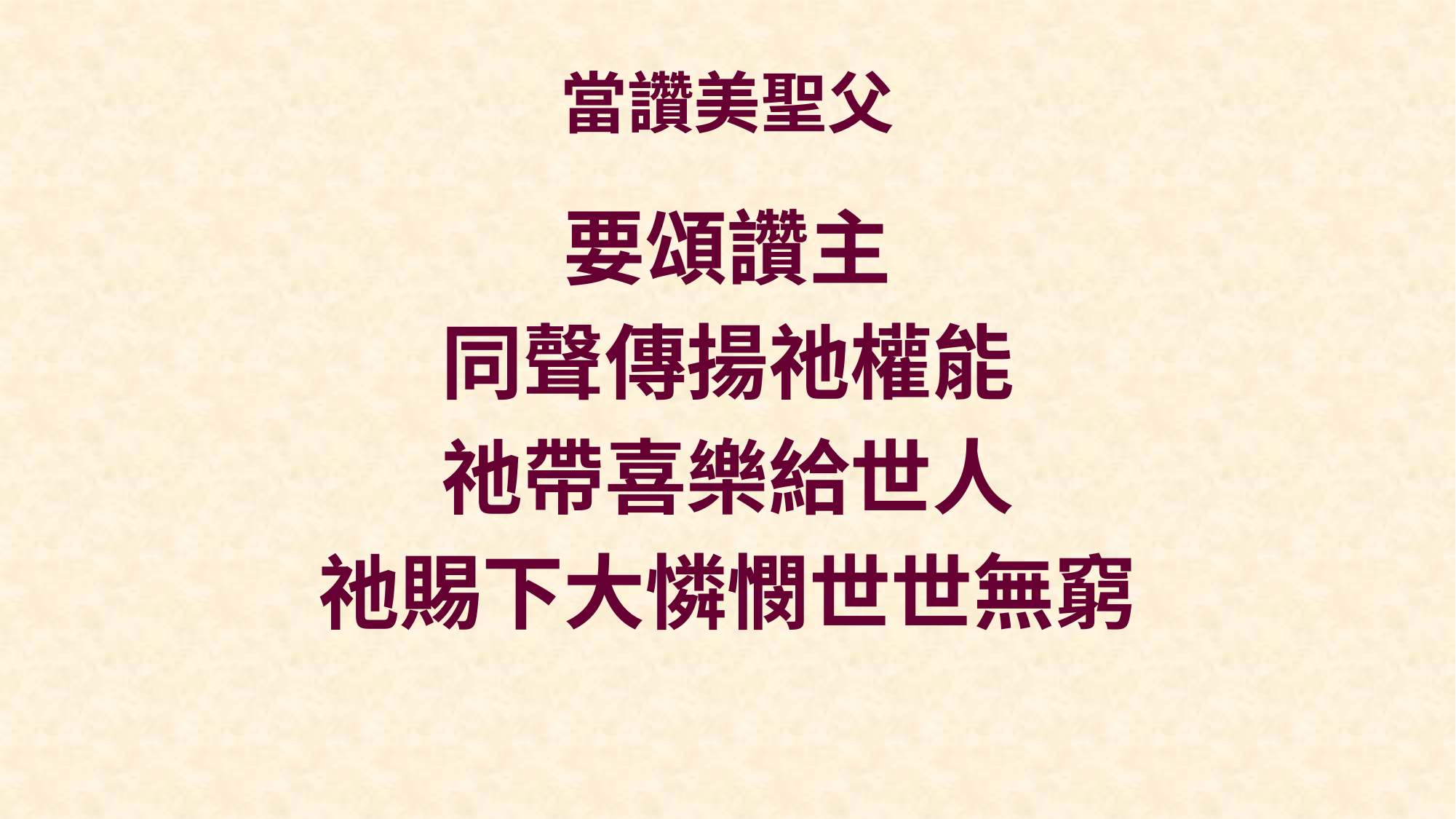

# 當讚美聖父
要頌讚主
同聲傳揚祂權能
祂帶喜樂給世人
祂賜下大憐憫世世無窮